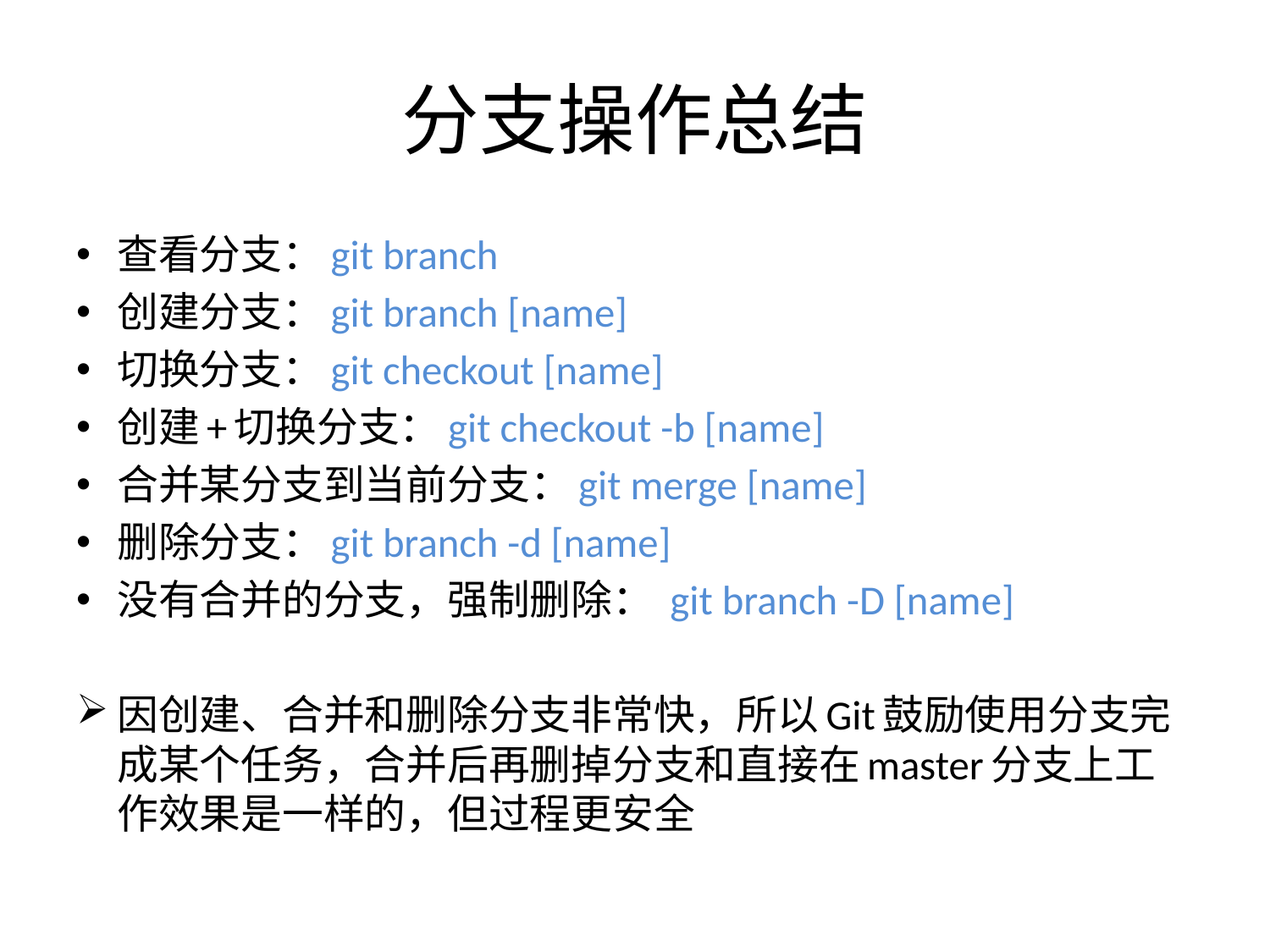

# 分支操作总结
查看分支：git branch
创建分支：git branch [name]
切换分支：git checkout [name]
创建+切换分支：git checkout -b [name]
合并某分支到当前分支：git merge [name]
删除分支：git branch -d [name]
没有合并的分支，强制删除： git branch -D [name]

因创建、合并和删除分支非常快，所以Git鼓励使用分支完成某个任务，合并后再删掉分支和直接在master分支上工作效果是一样的，但过程更安全